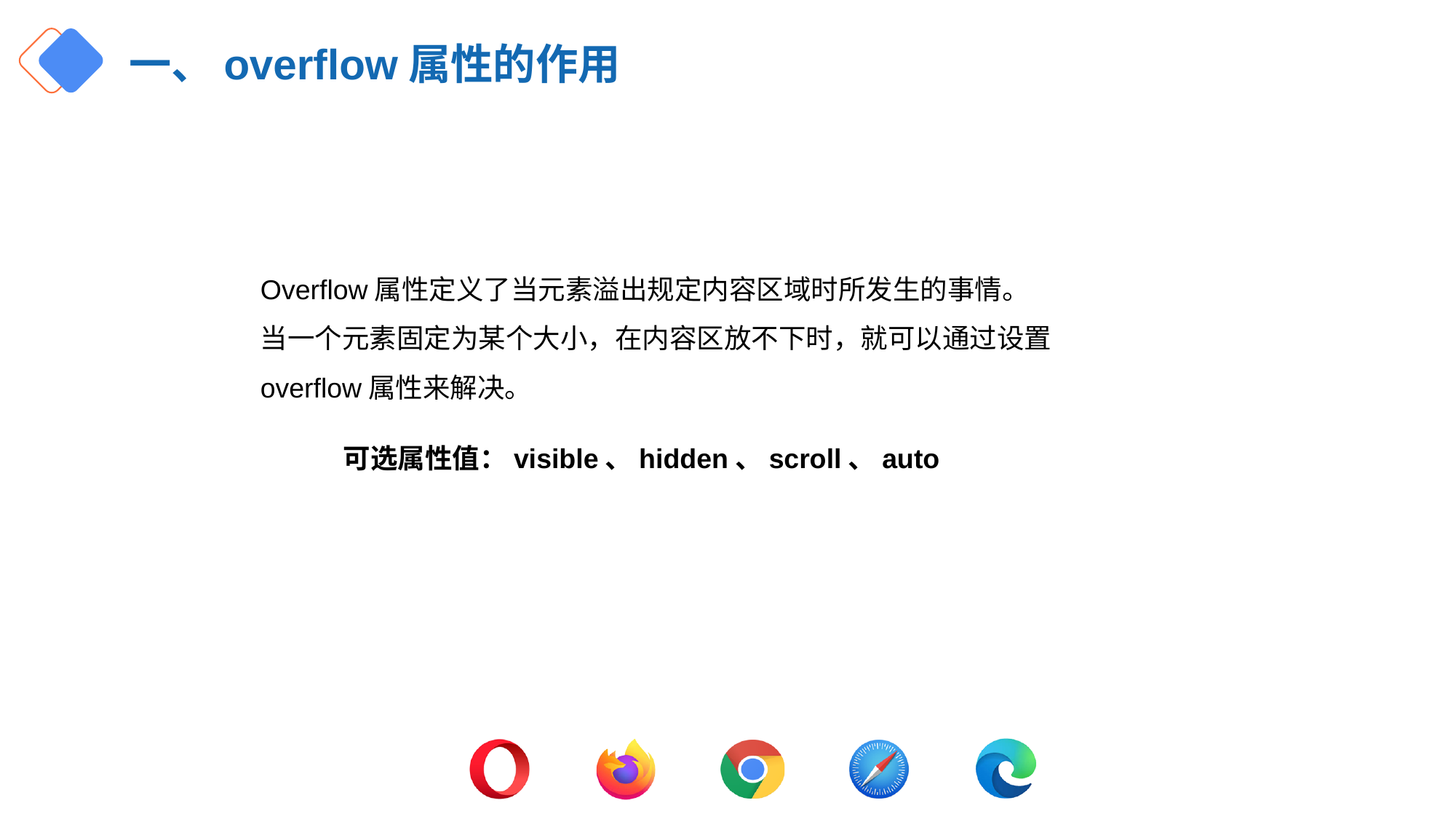

一、overflow属性的作用
Overflow属性定义了当元素溢出规定内容区域时所发生的事情。
当一个元素固定为某个大小，在内容区放不下时，就可以通过设置overflow属性来解决。
可选属性值：visible、hidden、scroll、auto